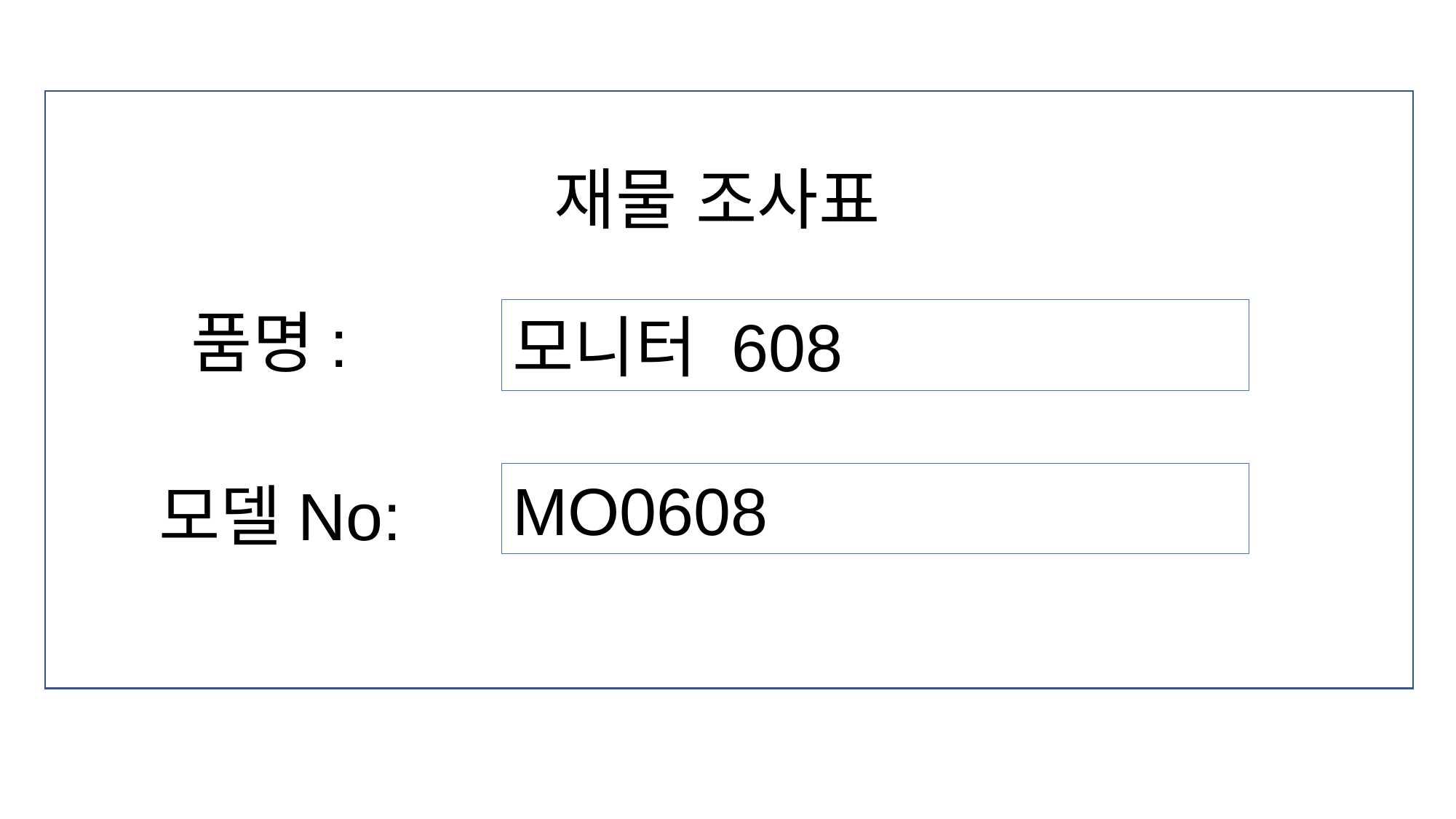

재물 조사표
품명:
모니터 608
MO0608
모델No: